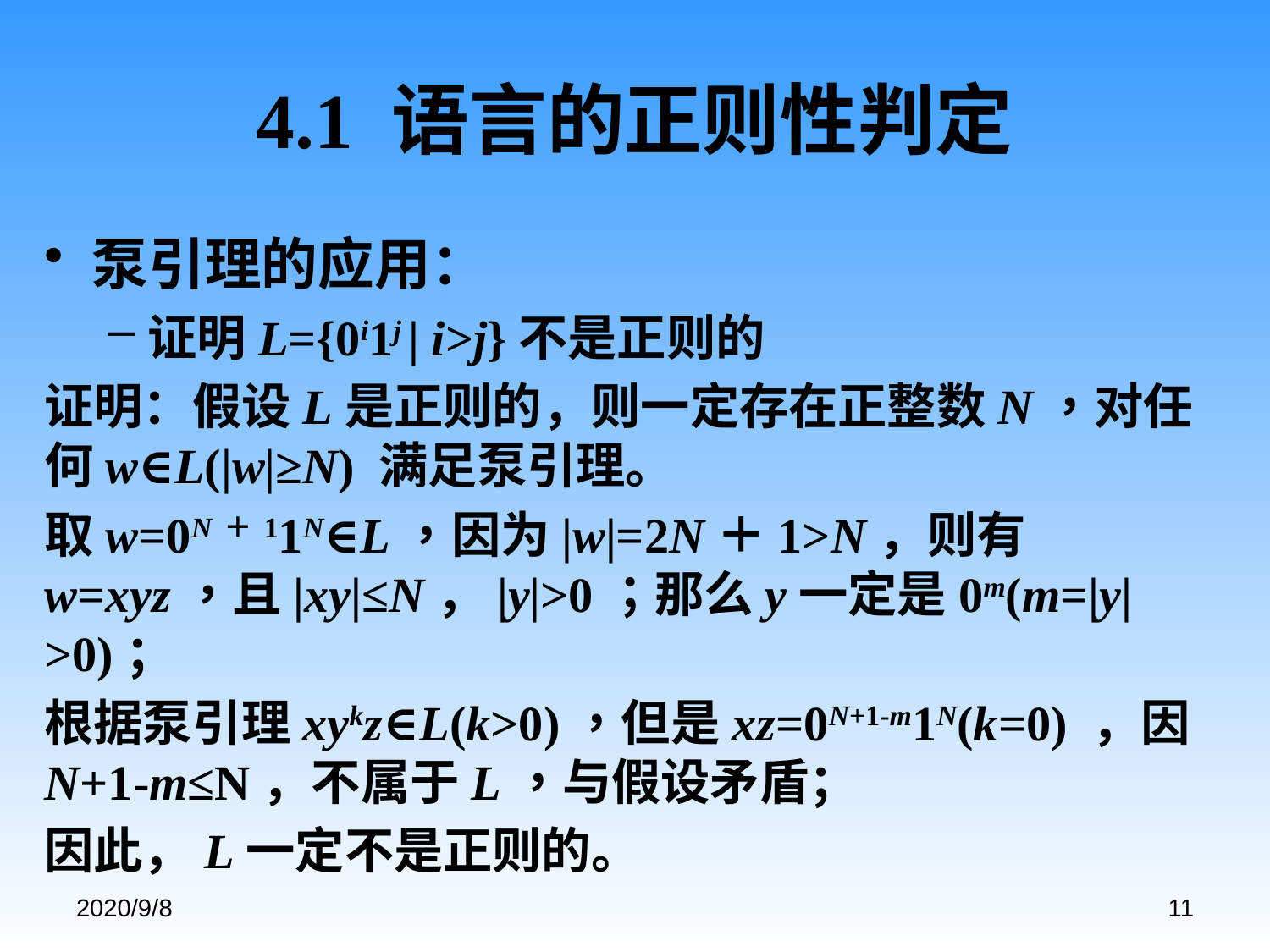

# 4.1 语言的正则性判定
泵引理的应用：
证明L={0i1j | i>j}不是正则的
证明：假设L是正则的，则一定存在正整数N，对任何w∈L(|w|≥N) 满足泵引理。
取w=0N＋11N∈L，因为|w|=2N＋1>N，则有w=xyz，且|xy|≤N，|y|>0；那么y一定是0m(m=|y|>0)；
根据泵引理xykz∈L(k>0)，但是xz=0N+1-m1N(k=0) ，因N+1-m≤N，不属于L，与假设矛盾；
因此，L一定不是正则的。
2020/9/8
11